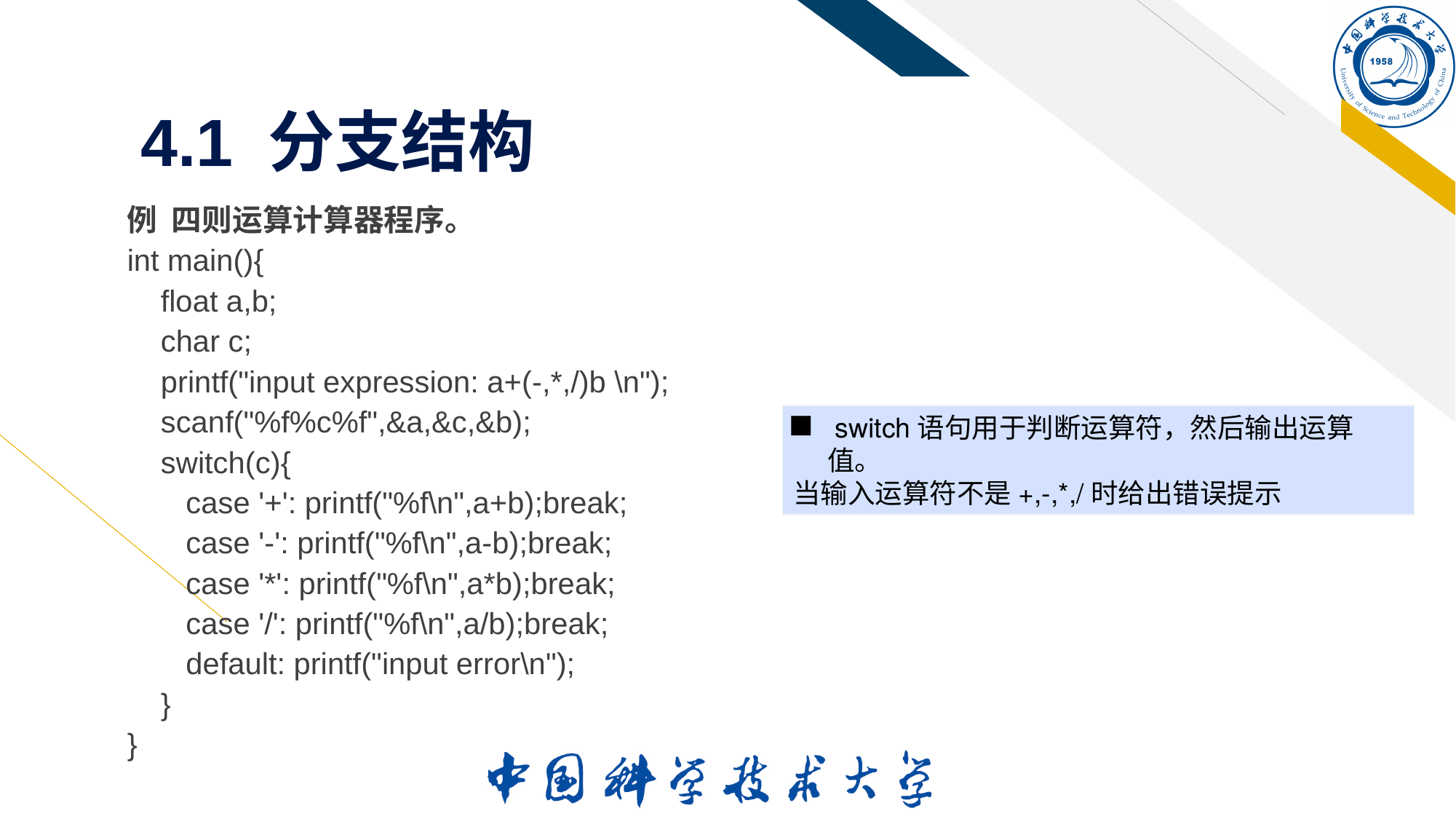

4.1 分支结构
例  四则运算计算器程序。
int main(){
    float a,b;
    char c;
    printf("input expression: a+(-,*,/)b \n");
    scanf("%f%c%f",&a,&c,&b);
    switch(c){
       case '+': printf("%f\n",a+b);break;
       case '-': printf("%f\n",a-b);break;
       case '*': printf("%f\n",a*b);break;
       case '/': printf("%f\n",a/b);break;
       default: printf("input error\n");
    }
}

 switch语句用于判断运算符，然后输出运算值。
当输入运算符不是+,-,*,/时给出错误提示